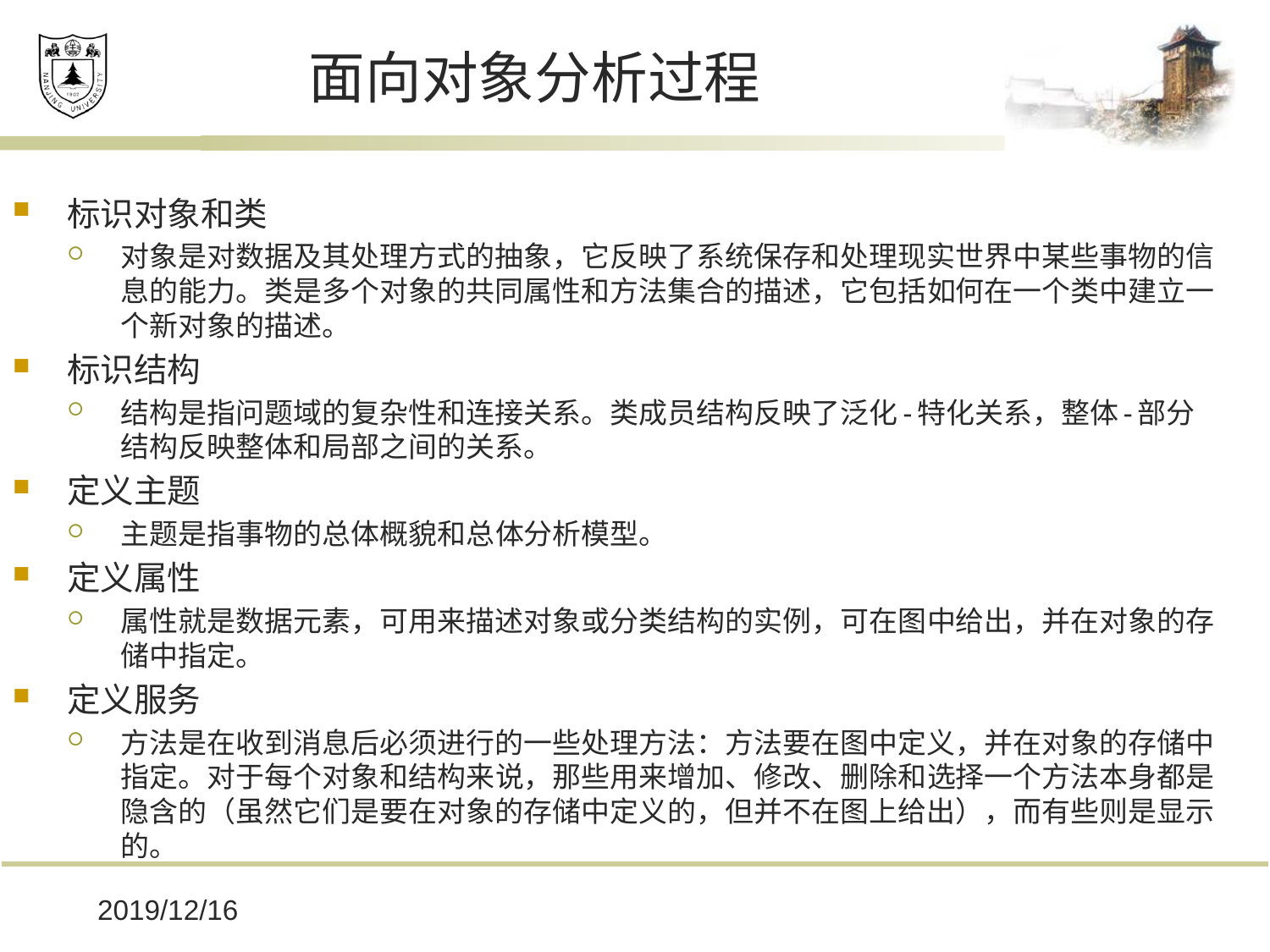

# 面向对象分析过程
标识对象和类
对象是对数据及其处理方式的抽象，它反映了系统保存和处理现实世界中某些事物的信息的能力。类是多个对象的共同属性和方法集合的描述，它包括如何在一个类中建立一个新对象的描述。
标识结构
结构是指问题域的复杂性和连接关系。类成员结构反映了泛化-特化关系，整体-部分结构反映整体和局部之间的关系。
定义主题
主题是指事物的总体概貌和总体分析模型。
定义属性
属性就是数据元素，可用来描述对象或分类结构的实例，可在图中给出，并在对象的存储中指定。
定义服务
方法是在收到消息后必须进行的一些处理方法：方法要在图中定义，并在对象的存储中指定。对于每个对象和结构来说，那些用来增加、修改、删除和选择一个方法本身都是隐含的（虽然它们是要在对象的存储中定义的，但并不在图上给出），而有些则是显示的。
2019/12/16